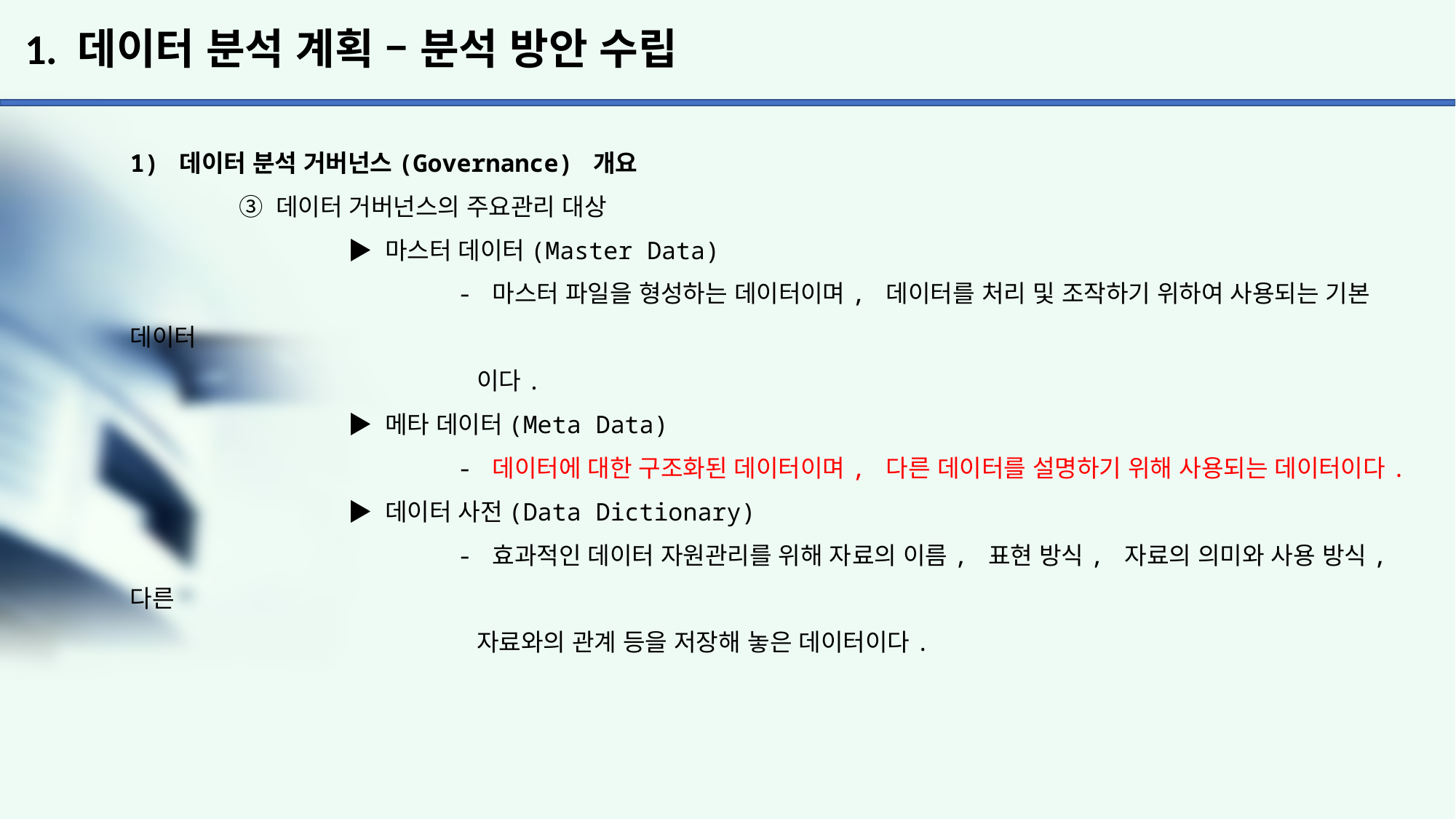

# 1. 데이터 분석 계획 – 분석 방안 수립
1) 데이터 분석 거버넌스(Governance) 개요
	③ 데이터 거버넌스의 주요관리 대상
		▶ 마스터 데이터(Master Data)
			- 마스터 파일을 형성하는 데이터이며, 데이터를 처리 및 조작하기 위하여 사용되는 기본 데이터
			  이다.
		▶ 메타 데이터(Meta Data)
			- 데이터에 대한 구조화된 데이터이며, 다른 데이터를 설명하기 위해 사용되는 데이터이다.
		▶ 데이터 사전(Data Dictionary)
			- 효과적인 데이터 자원관리를 위해 자료의 이름, 표현 방식, 자료의 의미와 사용 방식, 다른
			  자료와의 관계 등을 저장해 놓은 데이터이다.